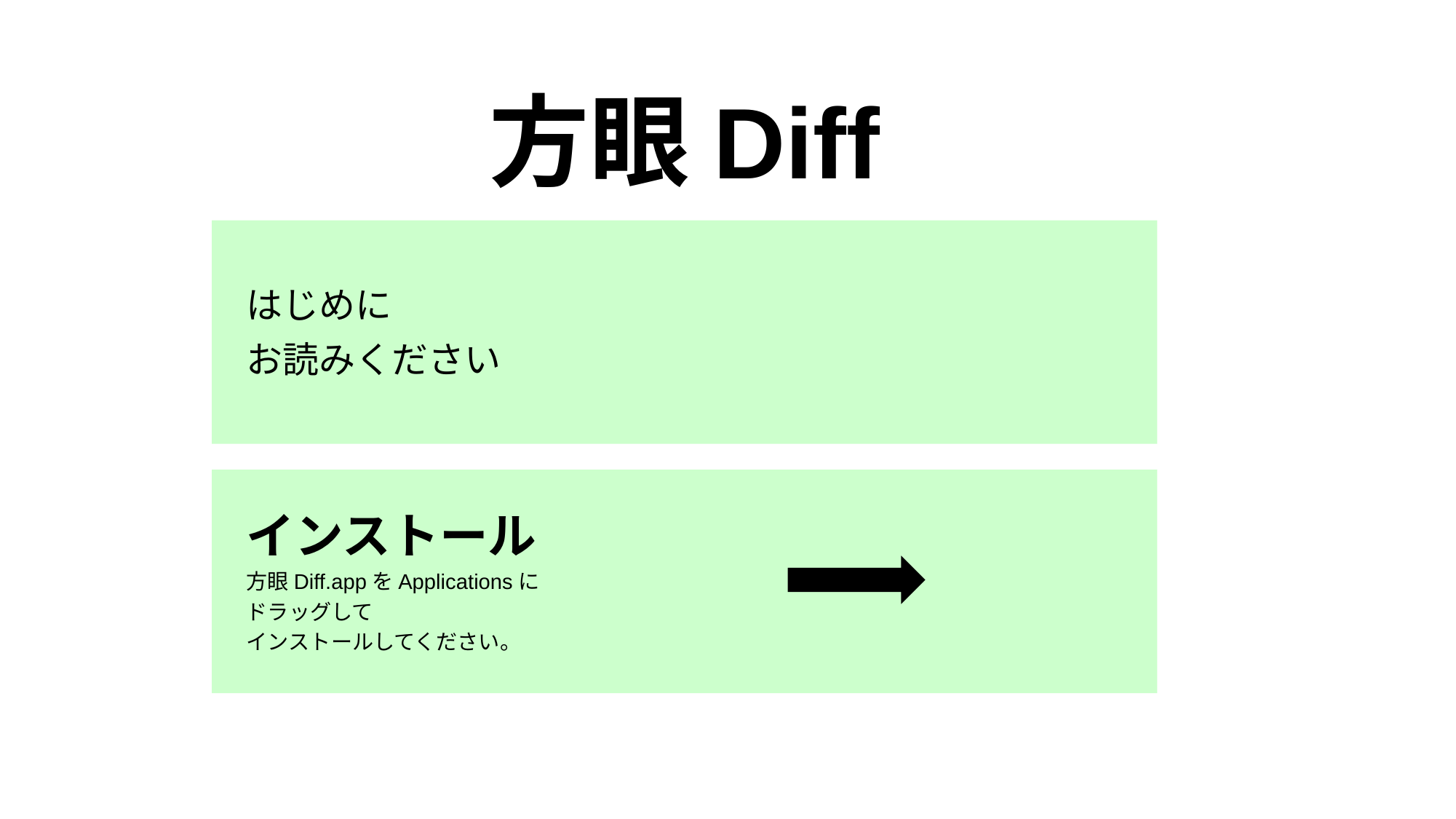

方眼Diff
はじめに
お読みください
インストール
方眼Diff.appをApplicationsに
ドラッグして
インストールしてください。